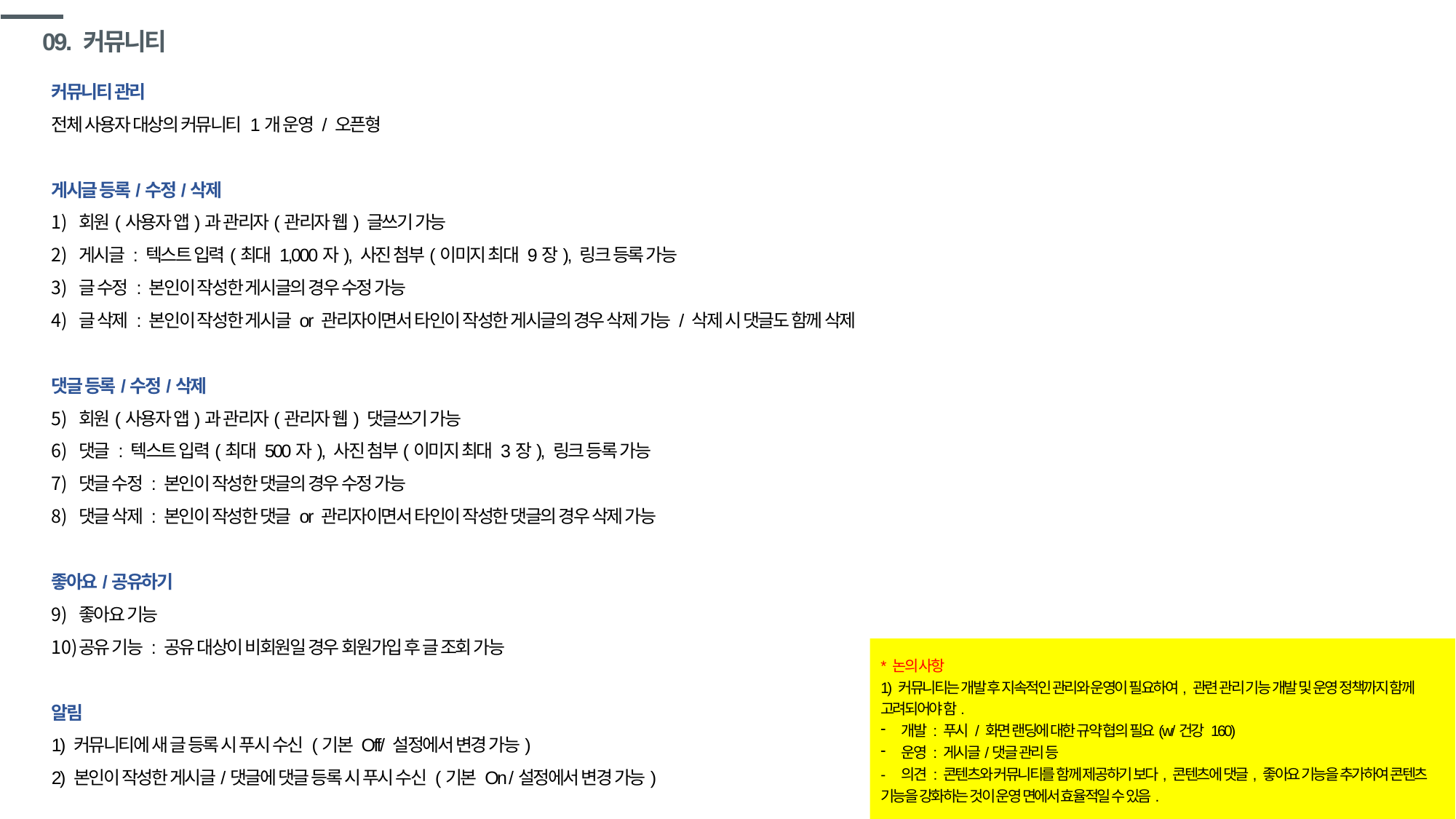

# 09. 커뮤니티
커뮤니티 관리
전체 사용자 대상의 커뮤니티 1개 운영 / 오픈형

게시글 등록/수정/삭제
회원(사용자 앱)과 관리자(관리자 웹) 글쓰기 가능
게시글 : 텍스트 입력(최대 1,000자), 사진 첨부(이미지 최대 9장), 링크 등록 가능
글 수정 : 본인이 작성한 게시글의 경우 수정 가능
글 삭제 : 본인이 작성한 게시글 or 관리자이면서 타인이 작성한 게시글의 경우 삭제 가능 / 삭제 시 댓글도 함께 삭제

댓글 등록/수정/삭제
회원(사용자 앱)과 관리자(관리자 웹) 댓글쓰기 가능
댓글 : 텍스트 입력(최대 500자), 사진 첨부(이미지 최대 3장), 링크 등록 가능
댓글 수정 : 본인이 작성한 댓글의 경우 수정 가능
댓글 삭제 : 본인이 작성한 댓글 or 관리자이면서 타인이 작성한 댓글의 경우 삭제 가능

좋아요/공유하기
좋아요 기능
공유 기능 : 공유 대상이 비회원일 경우 회원가입 후 글 조회 가능

알림
1) 커뮤니티에 새 글 등록 시 푸시 수신 (기본 Off/ 설정에서 변경 가능)
2) 본인이 작성한 게시글/댓글에 댓글 등록 시 푸시 수신 (기본 On /설정에서 변경 가능)
* 논의 사항
1) 커뮤니티는 개발 후 지속적인 관리와 운영이 필요하여, 관련 관리 기능 개발 및 운영 정책까지 함께 고려되어야 함.
개발 : 푸시 / 화면 랜딩에 대한 규약 협의 필요(w/건강 160)
운영 : 게시글/댓글 관리 등
-     의견 : 콘텐츠와 커뮤니티를 함께 제공하기 보다, 콘텐츠에 댓글, 좋아요 기능을 추가하여 콘텐츠 기능을 강화하는 것이 운영 면에서 효율적일 수 있음.